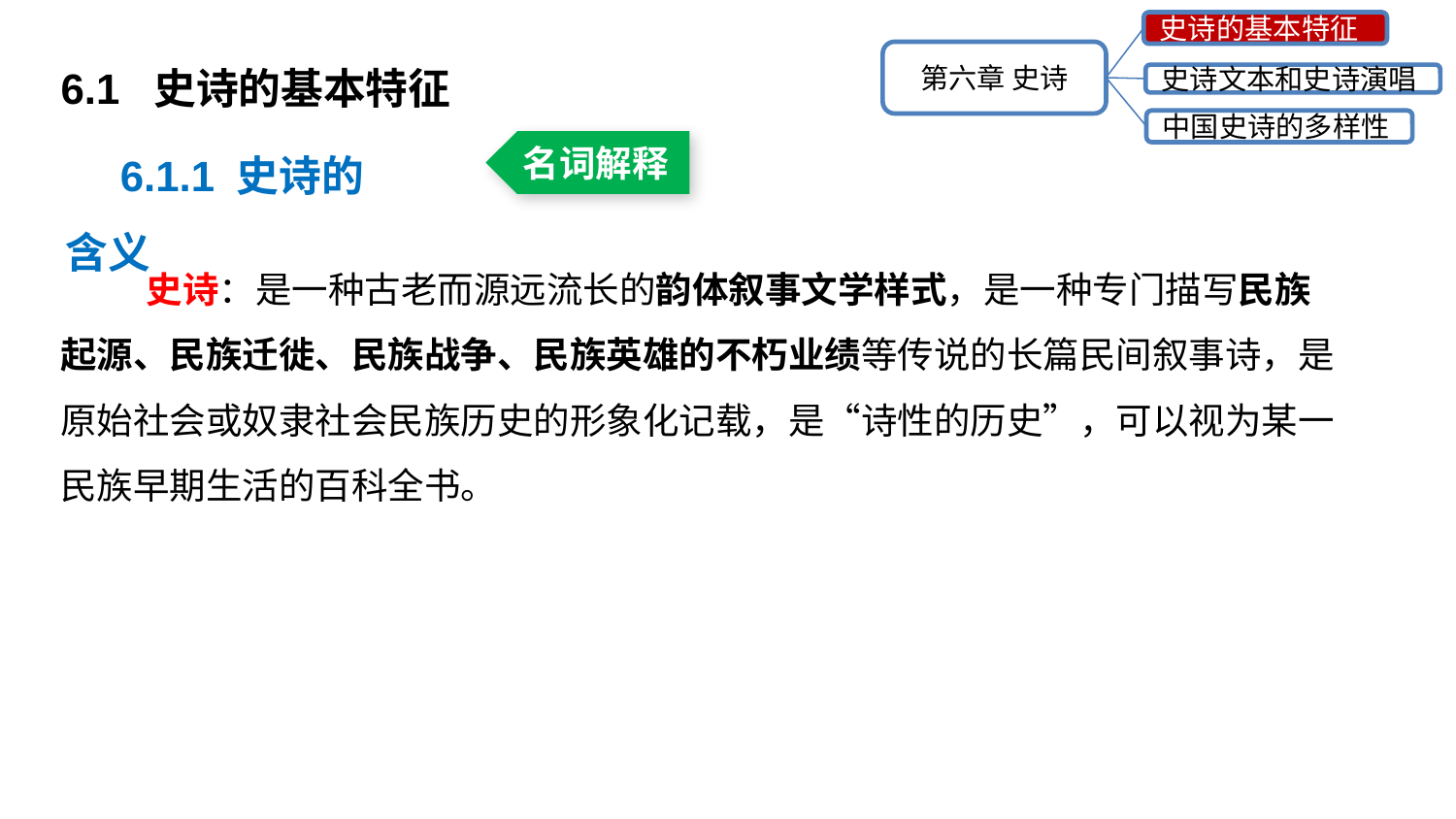

史诗的基本特征
第六章 史诗
史诗文本和史诗演唱
中国史诗的多样性
6.1  史诗的基本特征
6.1.1 史诗的含义
名词解释
史诗：是一种古老而源远流长的韵体叙事文学样式，是一种专门描写民族起源、民族迁徙、民族战争、民族英雄的不朽业绩等传说的长篇民间叙事诗，是原始社会或奴隶社会民族历史的形象化记载，是“诗性的历史”，可以视为某一民族早期生活的百科全书。